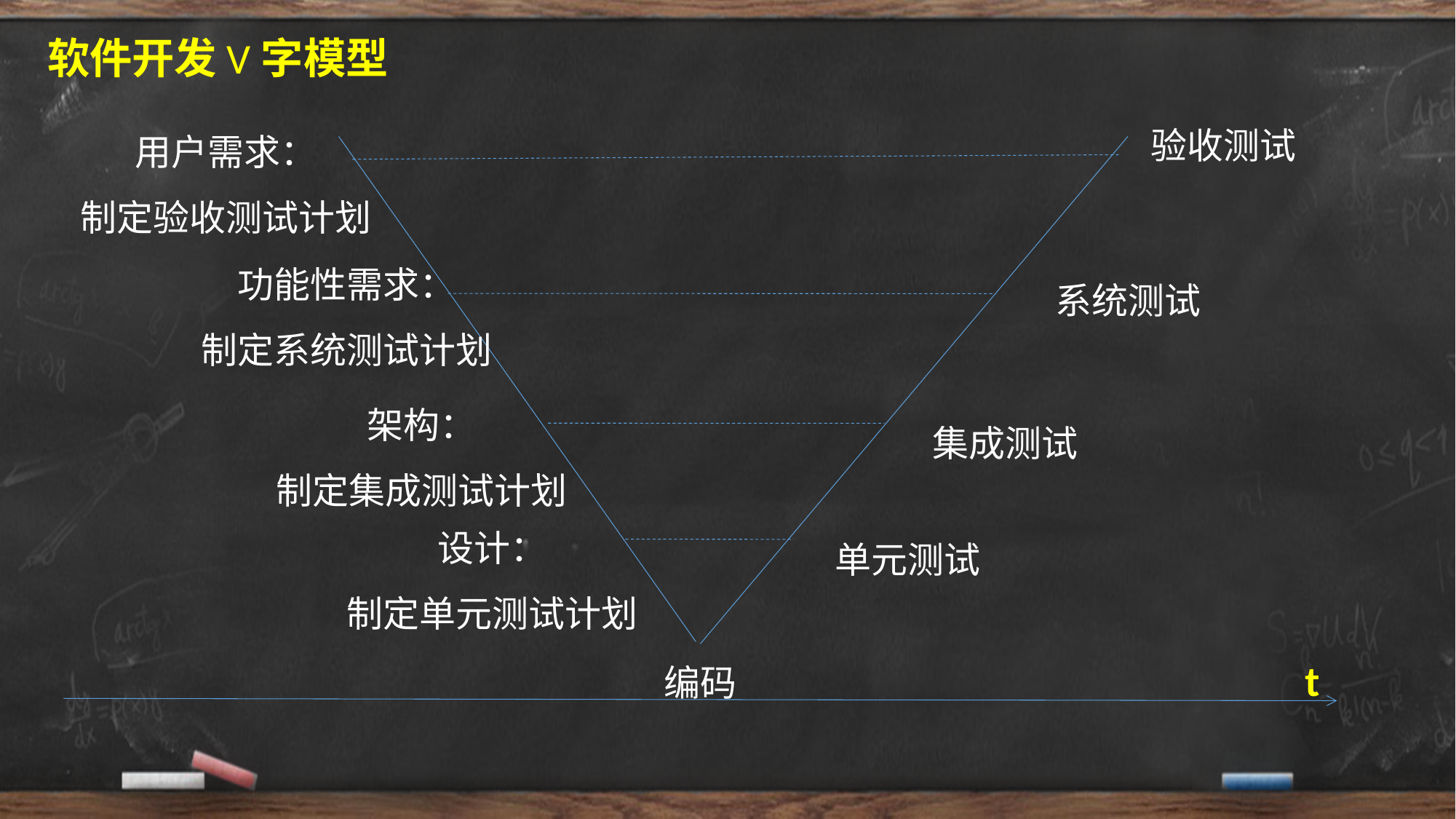

# 软件开发V字模型
验收测试
用户需求：
制定验收测试计划
功能性需求：
制定系统测试计划
系统测试
架构：
制定集成测试计划
集成测试
设计：
制定单元测试计划
单元测试
编码
t